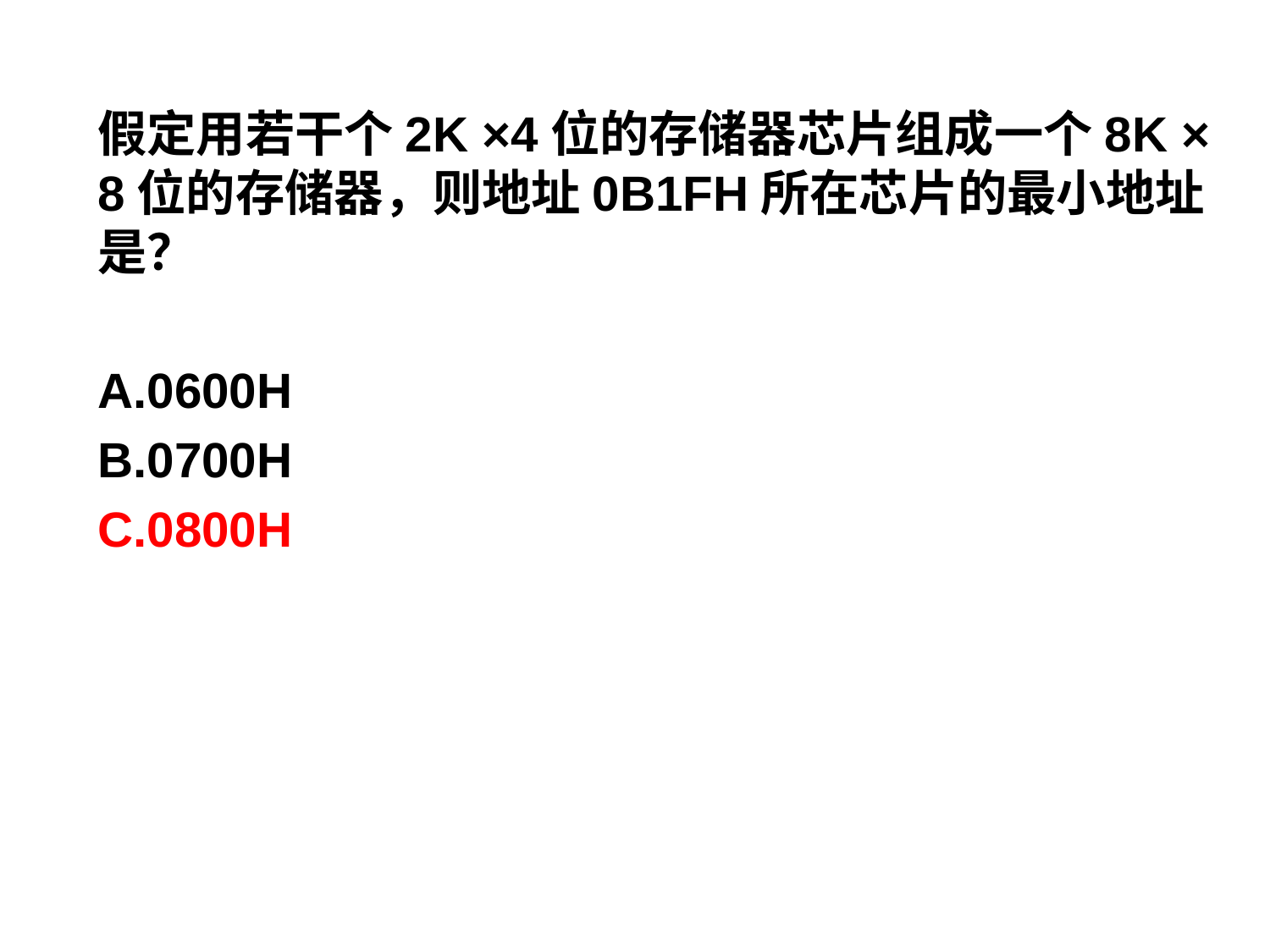

假定用若干个2K ×4位的存储器芯片组成一个8K × 8位的存储器，则地址0B1FH所在芯片的最小地址是？

A.0600H
B.0700H
C.0800H